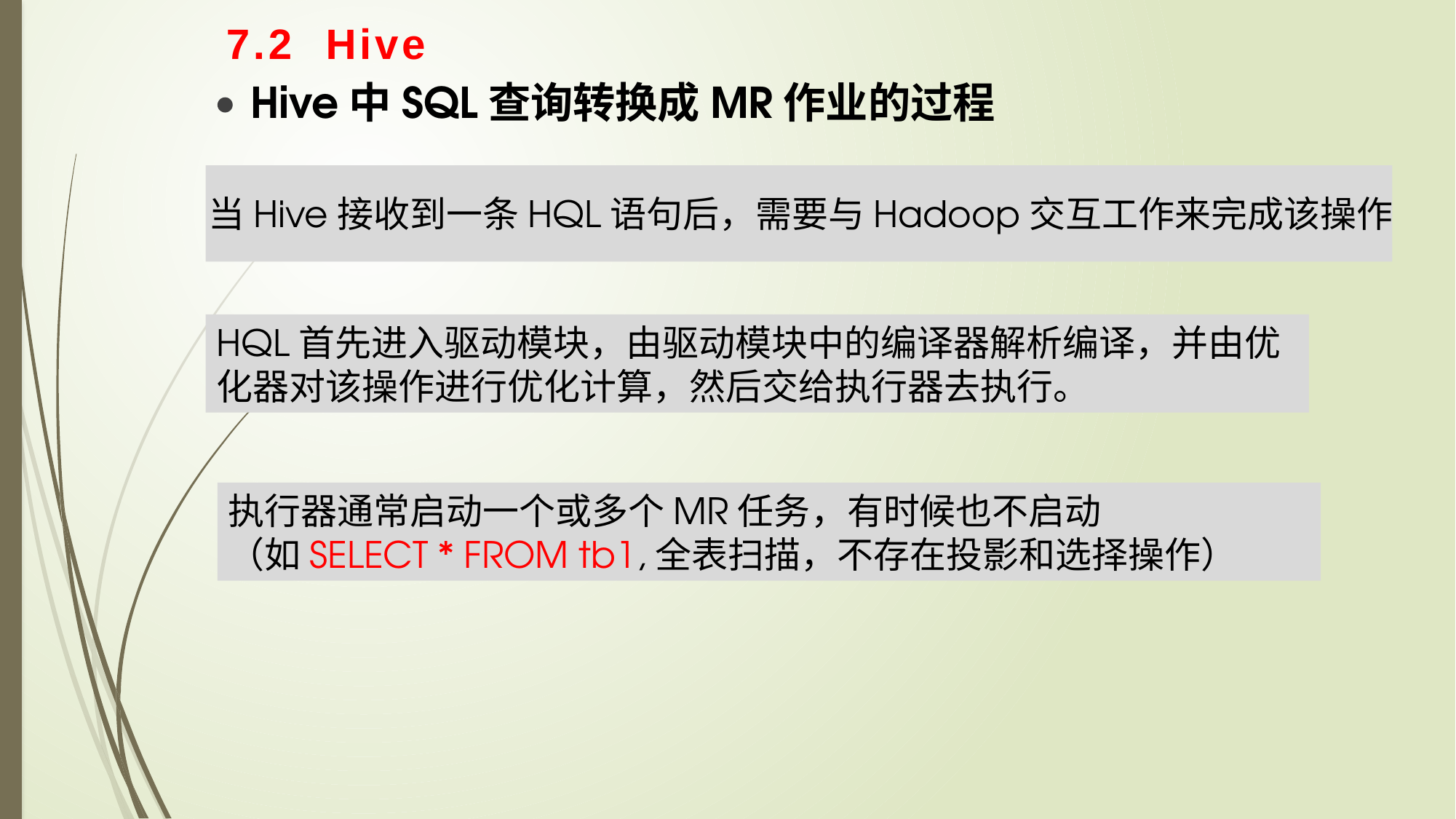

7.2  Hive
Hive中SQL查询转换成MR作业的过程

当Hive接收到一条HQL语句后，需要与Hadoop交互工作来完成该操作
HQL首先进入驱动模块，由驱动模块中的编译器解析编译，并由优化器对该操作进行优化计算，然后交给执行器去执行。
执行器通常启动一个或多个MR任务，有时候也不启动
（如SELECT * FROM tb1,全表扫描，不存在投影和选择操作）